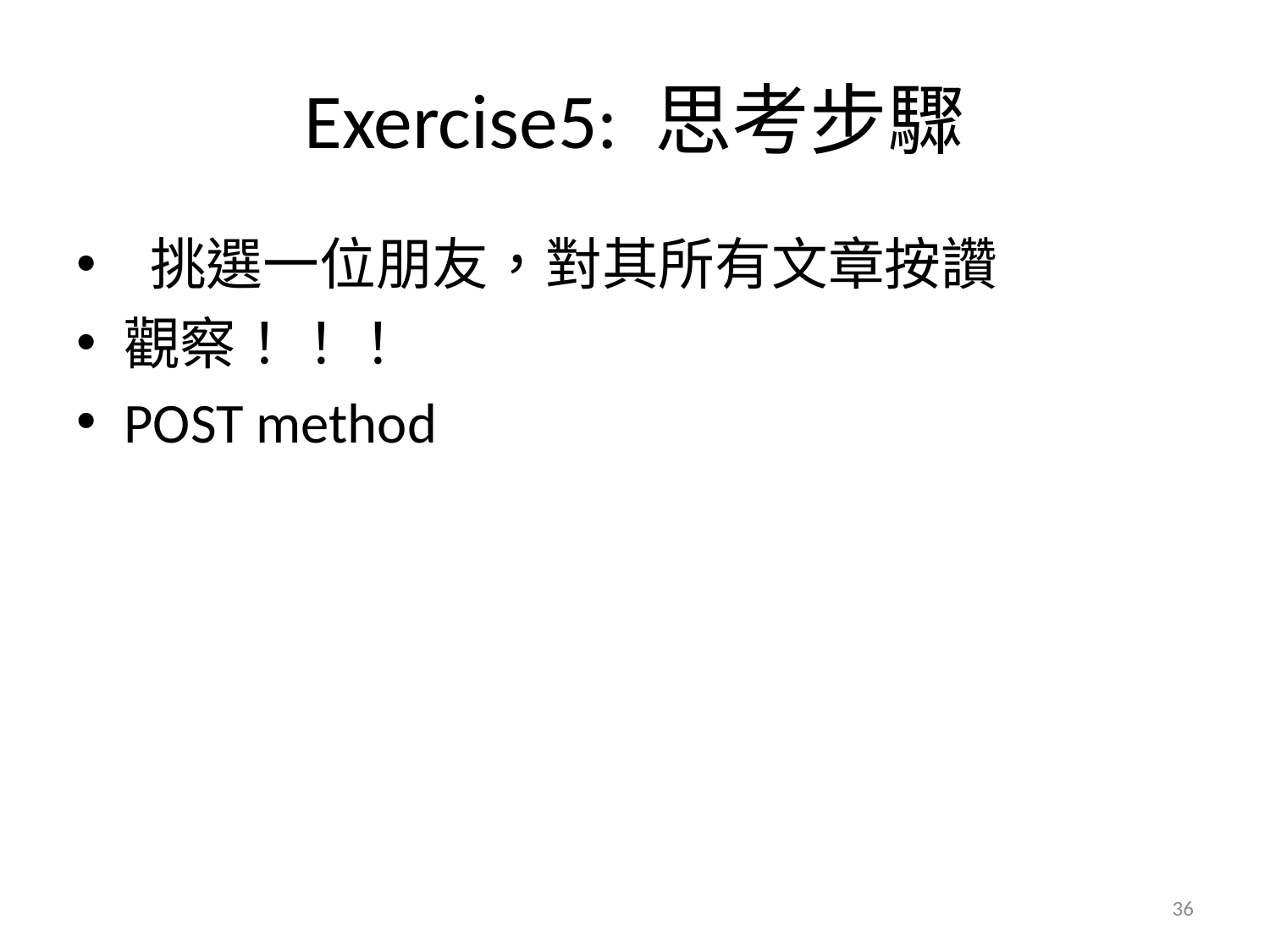

# Exercise5: 思考步驟
 挑選一位朋友，對其所有文章按讚
觀察！！！
POST method

36